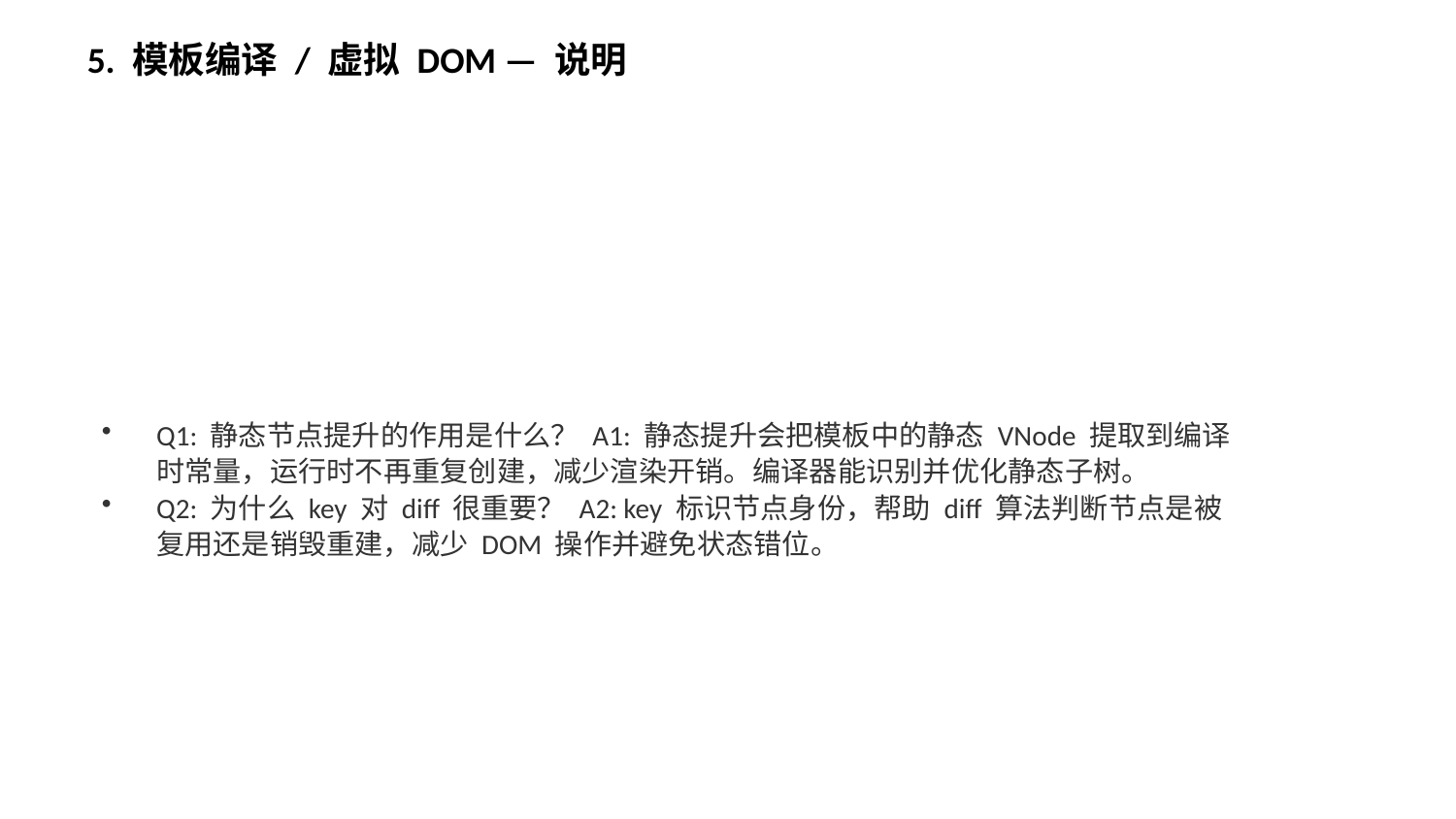

5. 模板编译 / 虚拟 DOM — 说明
Q1: 静态节点提升的作用是什么？ A1: 静态提升会把模板中的静态 VNode 提取到编译时常量，运行时不再重复创建，减少渲染开销。编译器能识别并优化静态子树。
Q2: 为什么 key 对 diff 很重要？ A2: key 标识节点身份，帮助 diff 算法判断节点是被复用还是销毁重建，减少 DOM 操作并避免状态错位。